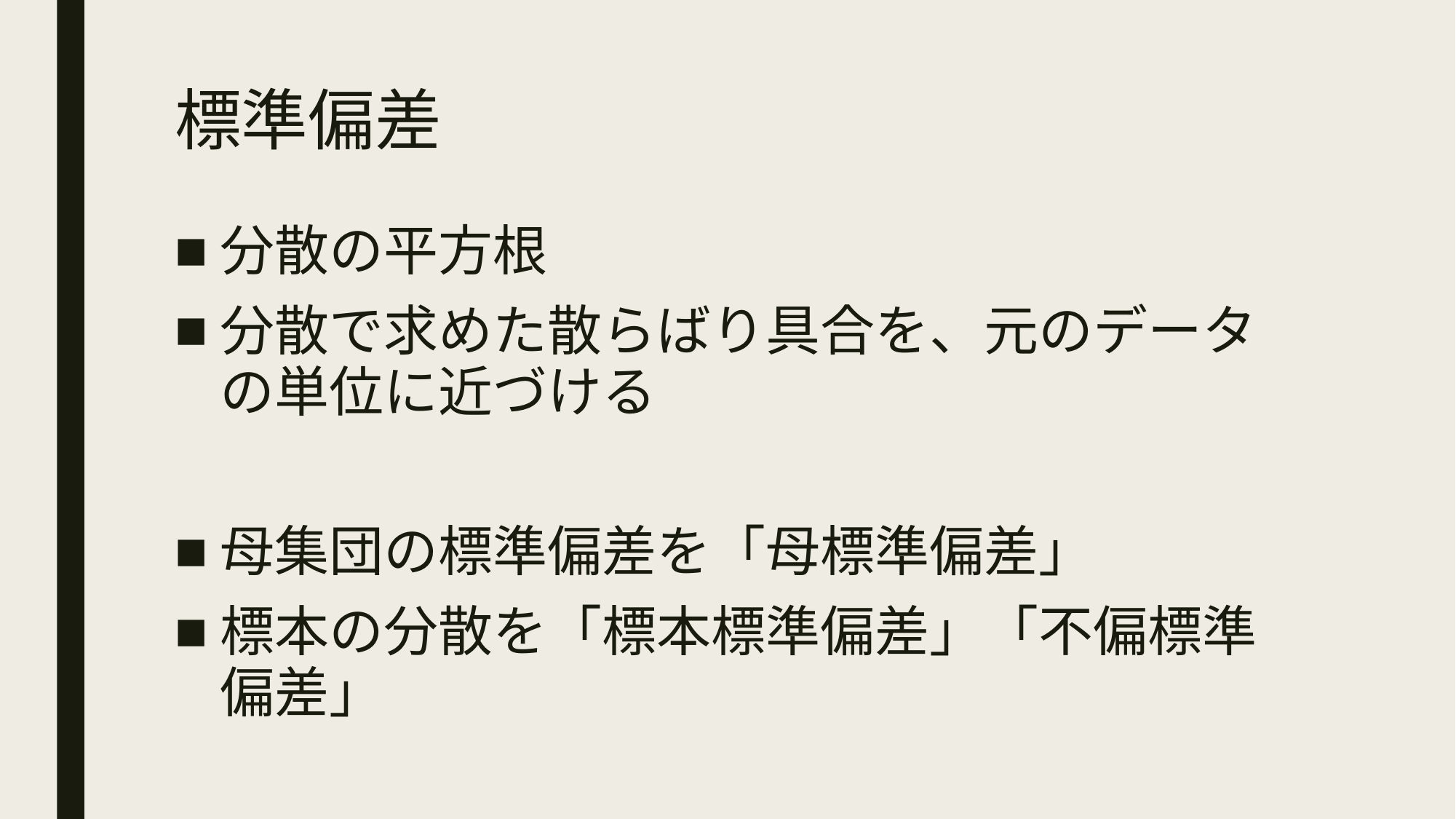

# 標準偏差
分散の平方根
分散で求めた散らばり具合を、元のデータの単位に近づける

母集団の標準偏差を「母標準偏差」
標本の分散を「標本標準偏差」「不偏標準偏差」